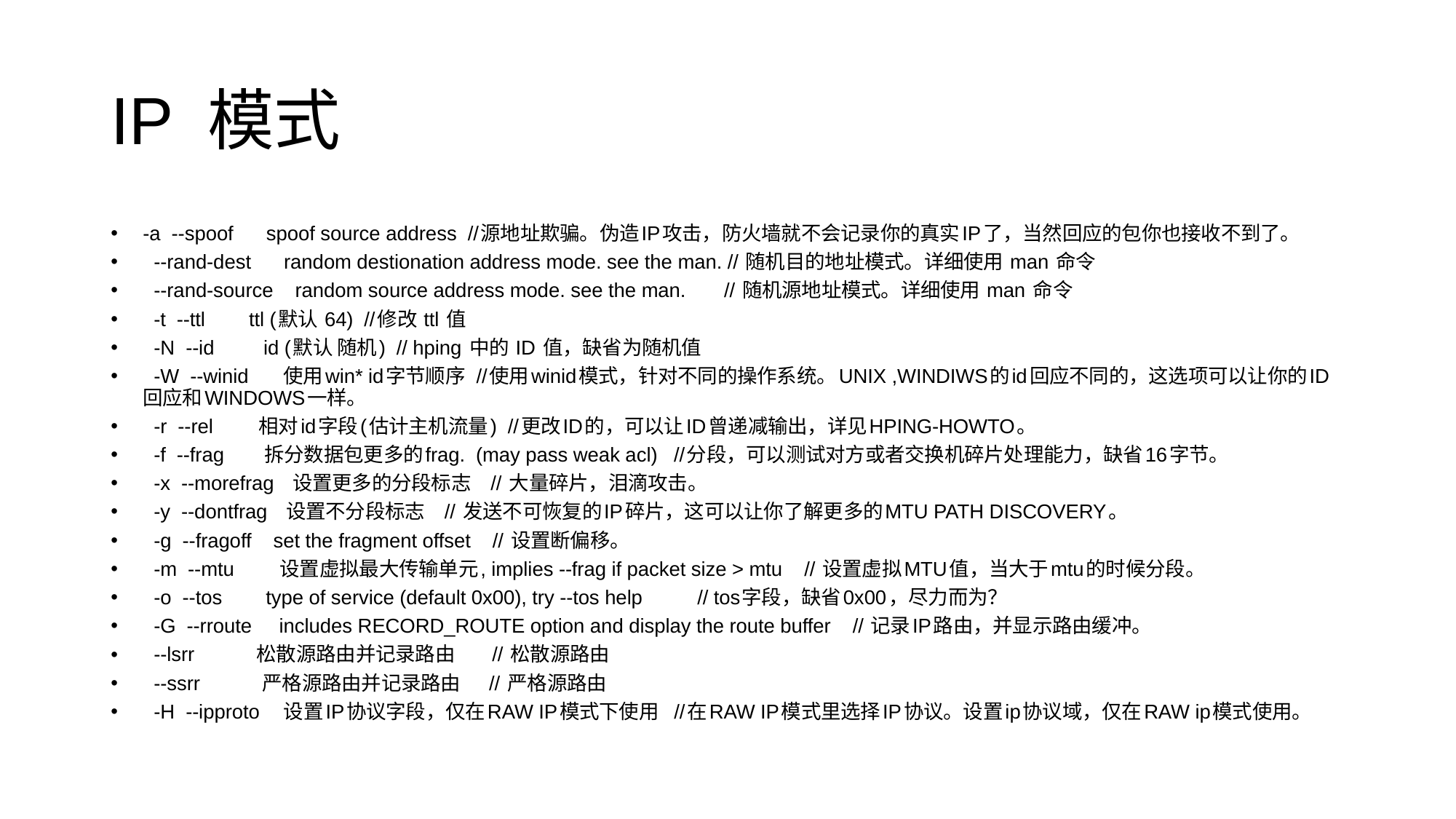

# IP 模式
-a  --spoof      spoof source address  //源地址欺骗。伪造IP攻击，防火墙就不会记录你的真实IP了，当然回应的包你也接收不到了。
  --rand-dest      random destionation address mode. see the man. // 随机目的地址模式。详细使用 man 命令
  --rand-source    random source address mode. see the man.       // 随机源地址模式。详细使用 man 命令
  -t  --ttl        ttl (默认 64)  //修改 ttl 值
  -N  --id         id (默认 随机)  // hping 中的 ID 值，缺省为随机值
  -W  --winid      使用win* id字节顺序  //使用winid模式，针对不同的操作系统。UNIX ,WINDIWS的id回应不同的，这选项可以让你的ID回应和WINDOWS一样。
  -r  --rel        相对id字段(估计主机流量)  //更改ID的，可以让ID曾递减输出，详见HPING-HOWTO。
  -f  --frag       拆分数据包更多的frag.  (may pass weak acl)   //分段，可以测试对方或者交换机碎片处理能力，缺省16字节。
  -x  --morefrag   设置更多的分段标志    // 大量碎片，泪滴攻击。
  -y  --dontfrag   设置不分段标志    // 发送不可恢复的IP碎片，这可以让你了解更多的MTU PATH DISCOVERY。
  -g  --fragoff    set the fragment offset    // 设置断偏移。
  -m  --mtu        设置虚拟最大传输单元, implies --frag if packet size > mtu    // 设置虚拟MTU值，当大于mtu的时候分段。
  -o  --tos        type of service (default 0x00), try --tos help          // tos字段，缺省0x00，尽力而为？
  -G  --rroute     includes RECORD_ROUTE option and display the route buffer    // 记录IP路由，并显示路由缓冲。
  --lsrr           松散源路由并记录路由        // 松散源路由
  --ssrr           严格源路由并记录路由      // 严格源路由
  -H  --ipproto    设置IP协议字段，仅在RAW IP模式下使用   //在RAW IP模式里选择IP协议。设置ip协议域，仅在RAW ip模式使用。